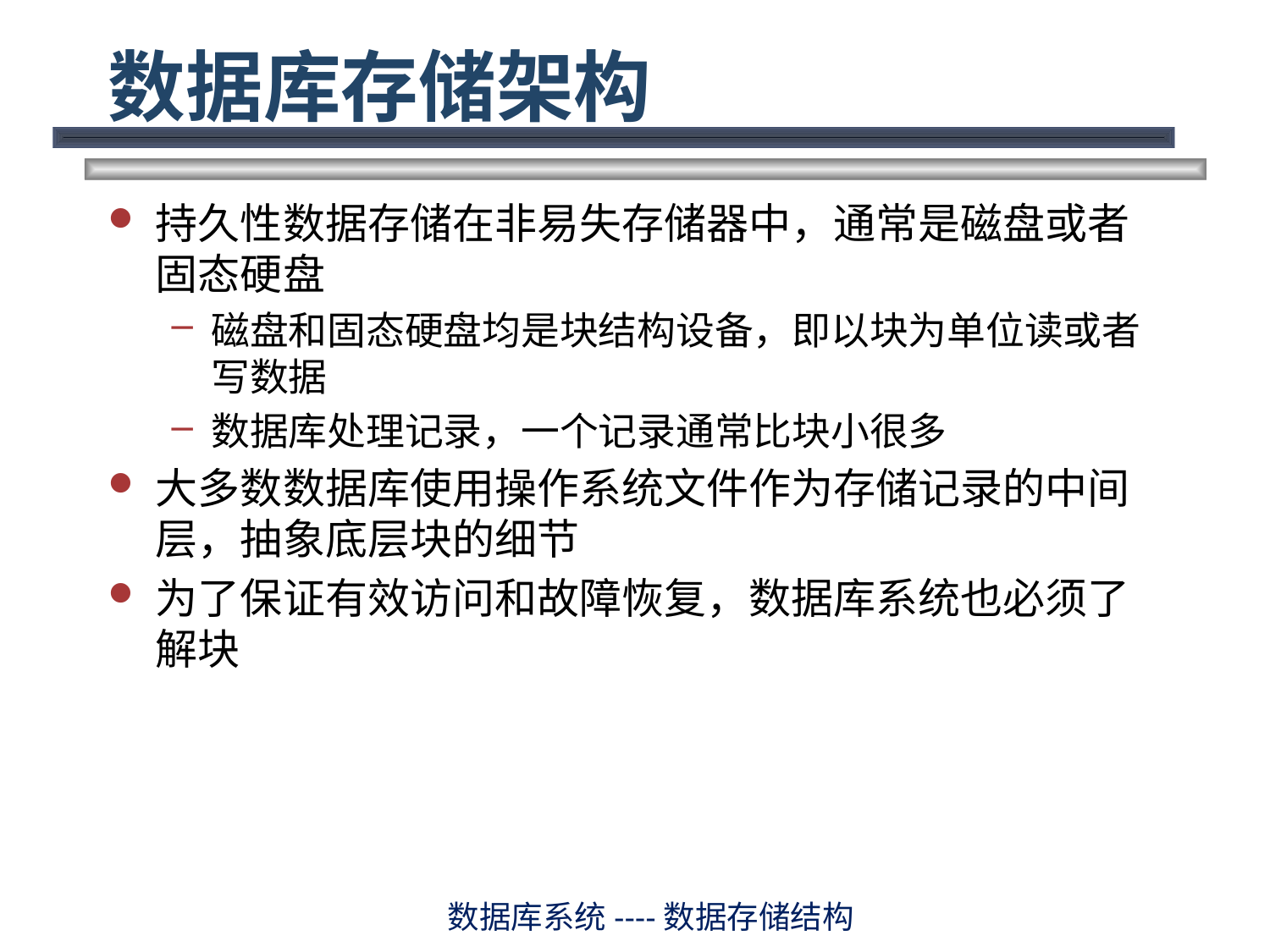

# 数据库存储架构
持久性数据存储在非易失存储器中，通常是磁盘或者固态硬盘
磁盘和固态硬盘均是块结构设备，即以块为单位读或者写数据
数据库处理记录，一个记录通常比块小很多
大多数数据库使用操作系统文件作为存储记录的中间层，抽象底层块的细节
为了保证有效访问和故障恢复，数据库系统也必须了解块

数据库系统----数据存储结构